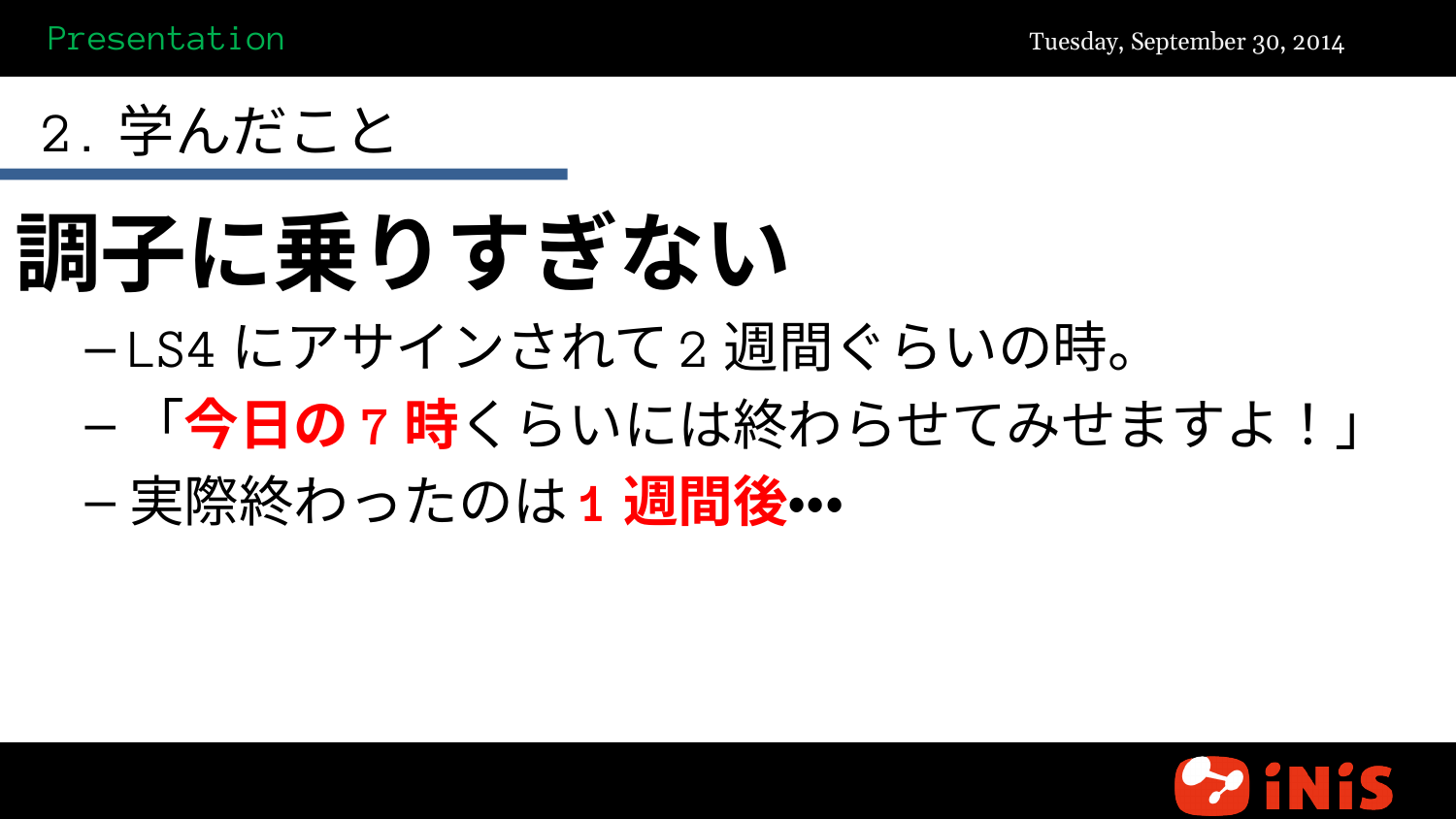

Tuesday, September 30, 2014
2.学んだこと

調子に乗りすぎない
LS4にアサインされて2週間ぐらいの時。
「今日の7時くらいには終わらせてみせますよ！」
実際終わったのは1週間後・・・